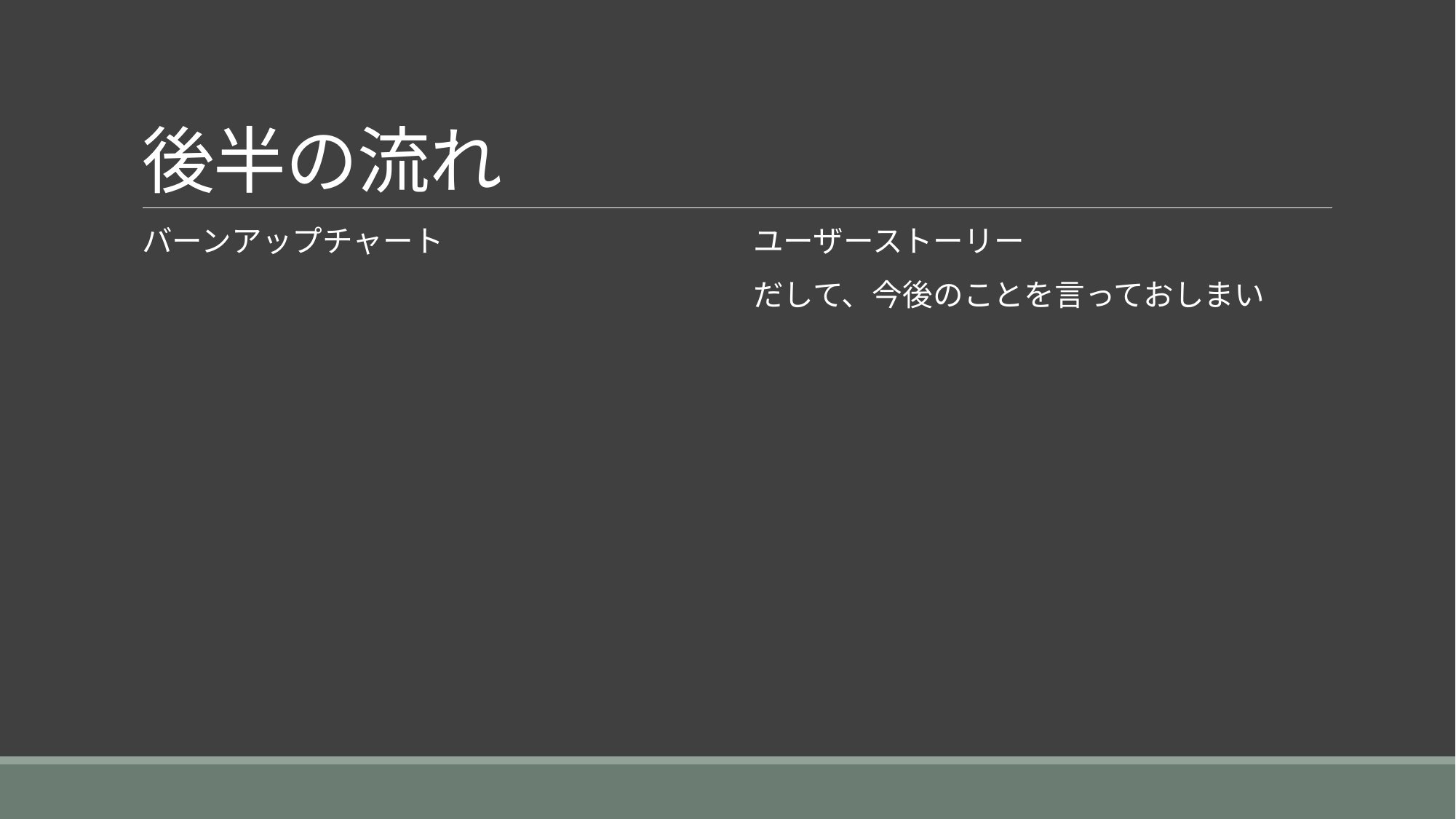

# 後半の流れ
バーンアップチャート
ユーザーストーリー
だして、今後のことを言っておしまい